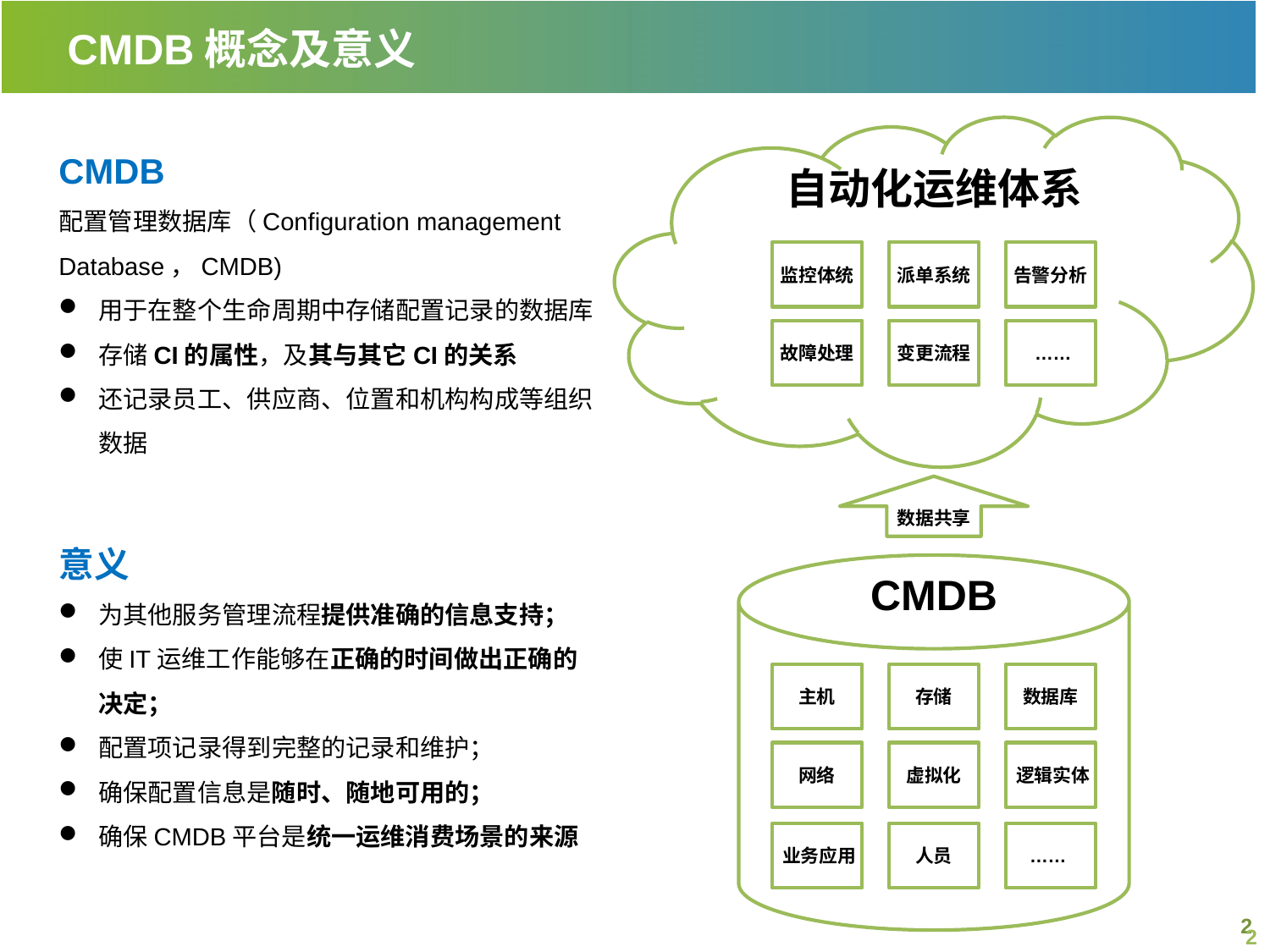

CMDB概念及意义

自动化运维体系
监控体统
派单系统
告警分析
故障处理
变更流程
 ……
CMDB
配置管理数据库（Configuration management Database，CMDB)
用于在整个生命周期中存储配置记录的数据库
存储CI的属性，及其与其它CI的关系
还记录员工、供应商、位置和机构构成等组织数据

意义
为其他服务管理流程提供准确的信息支持；
使IT运维工作能够在正确的时间做出正确的决定；
配置项记录得到完整的记录和维护；
确保配置信息是随时、随地可用的；
确保CMDB平台是统一运维消费场景的来源

数据共享

CMDB
主机
存储
数据库
网络
虚拟化
 逻辑实体
 业务应用
人员
……